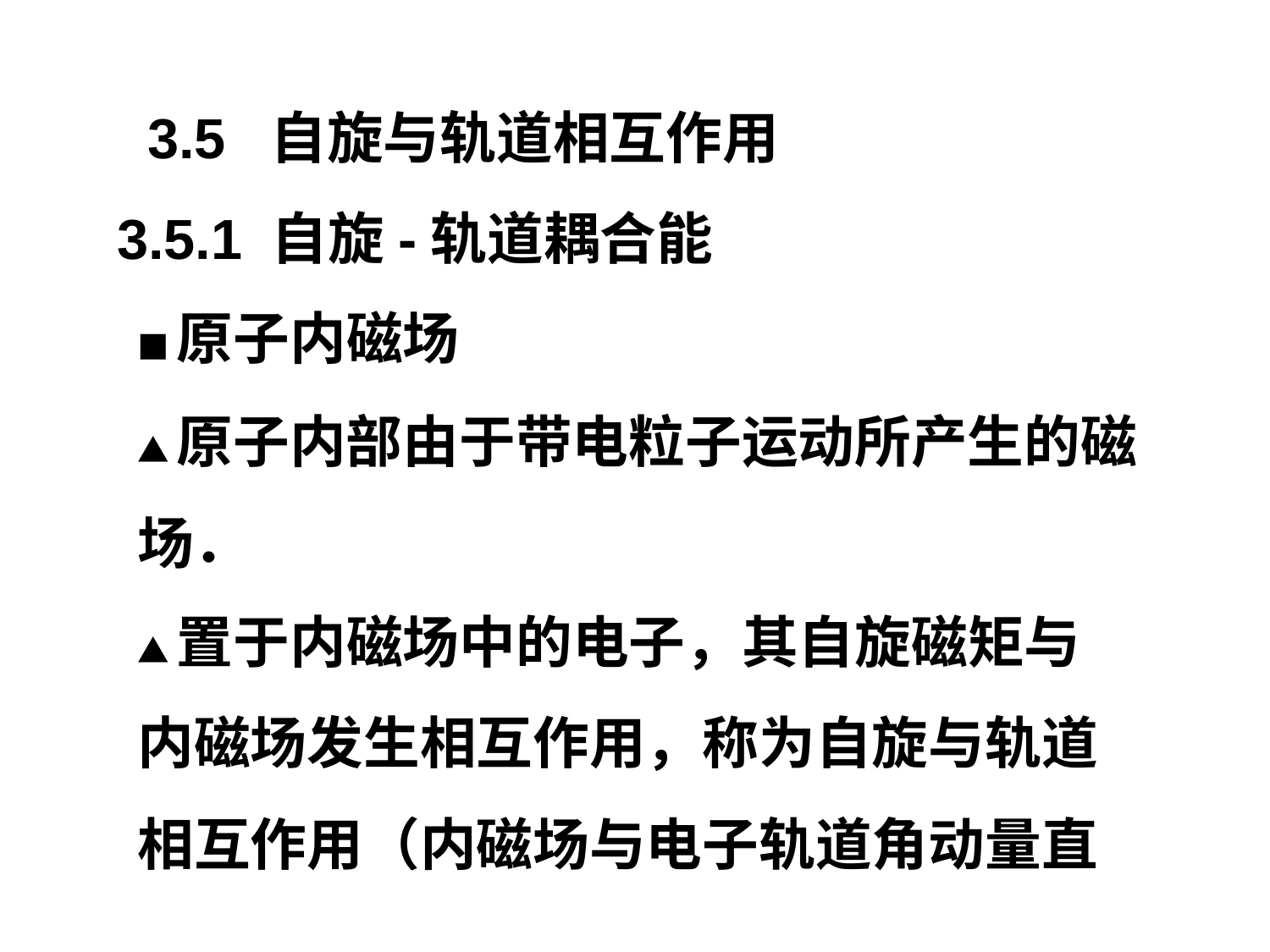

3.5  自旋与轨道相互作用
3.5.1 自旋-轨道耦合能
■原子内磁场

▲原子内部由于带电粒子运动所产生的磁场．
▲置于内磁场中的电子，其自旋磁矩与内磁场发生相互作用，称为自旋与轨道相互作用（内磁场与电子轨道角动量直